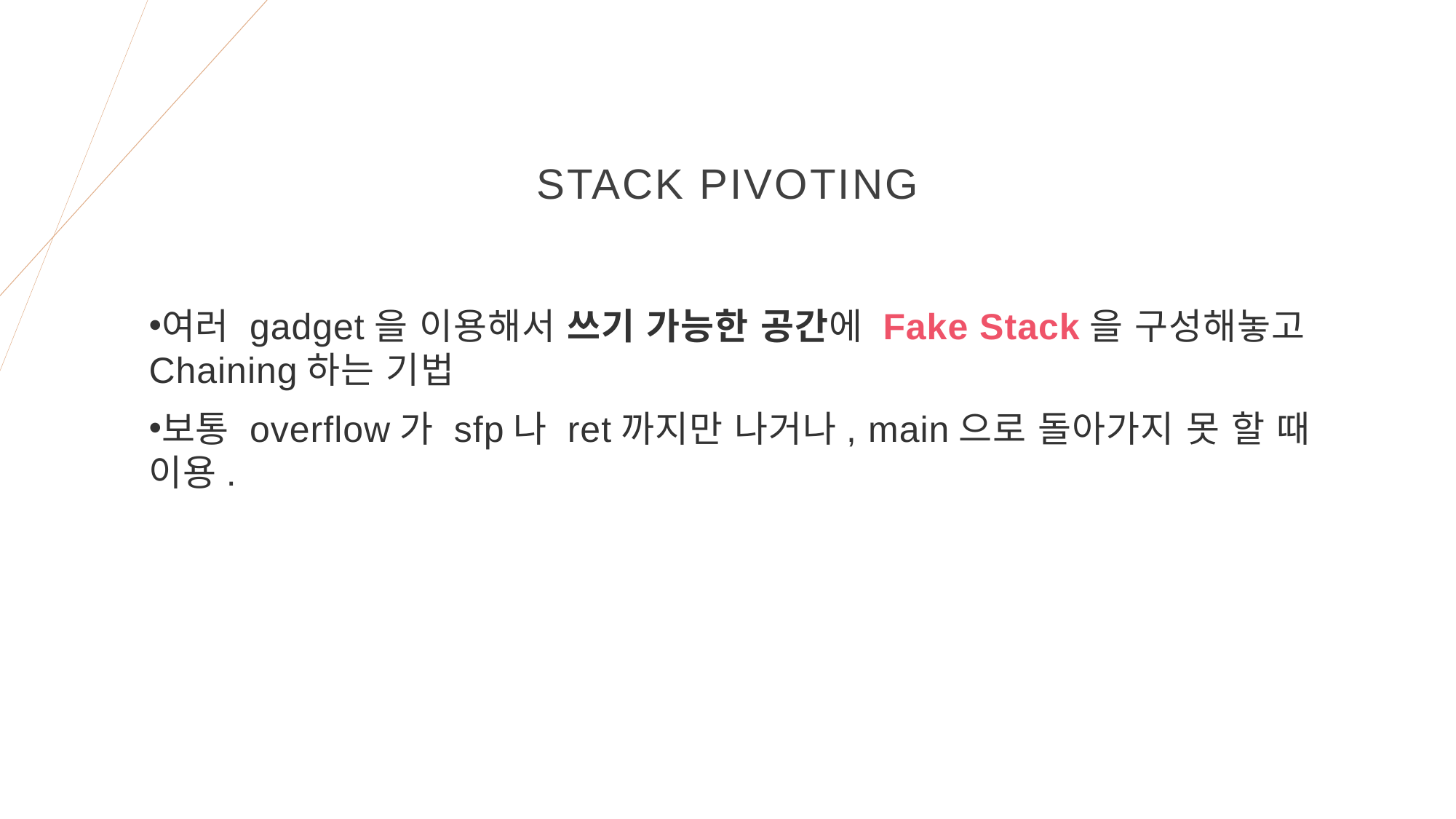

# Stack pivoting
여러 gadget을 이용해서 쓰기 가능한 공간에 Fake Stack을 구성해놓고 Chaining하는 기법
보통 overflow가 sfp나 ret까지만 나거나, main으로 돌아가지 못 할 때 이용.